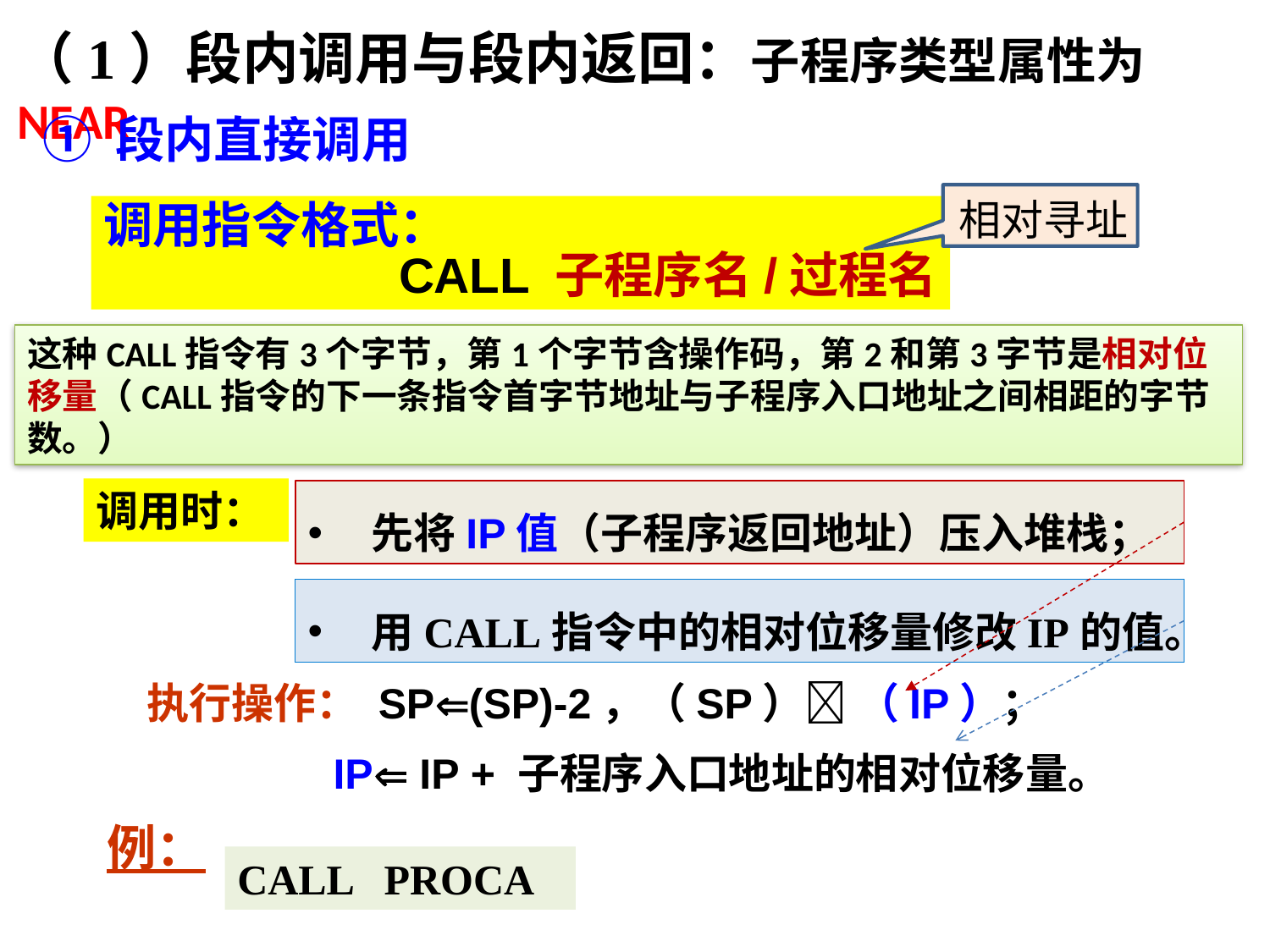

（1）段内调用与段内返回：子程序类型属性为NEAR
① 段内直接调用

相对寻址
调用指令格式：
		   CALL 子程序名/过程名
这种CALL指令有3个字节，第1个字节含操作码，第2和第3字节是相对位移量（CALL指令的下一条指令首字节地址与子程序入口地址之间相距的字节数。）
调用时：
先将IP值（子程序返回地址）压入堆栈；
用CALL指令中的相对位移量修改IP的值。
执行操作： SP⇐(SP)-2，（SP）⇐ （IP）；
	     IP⇐ IP + 子程序入口地址的相对位移量。
例：
CALL   PROCA
104